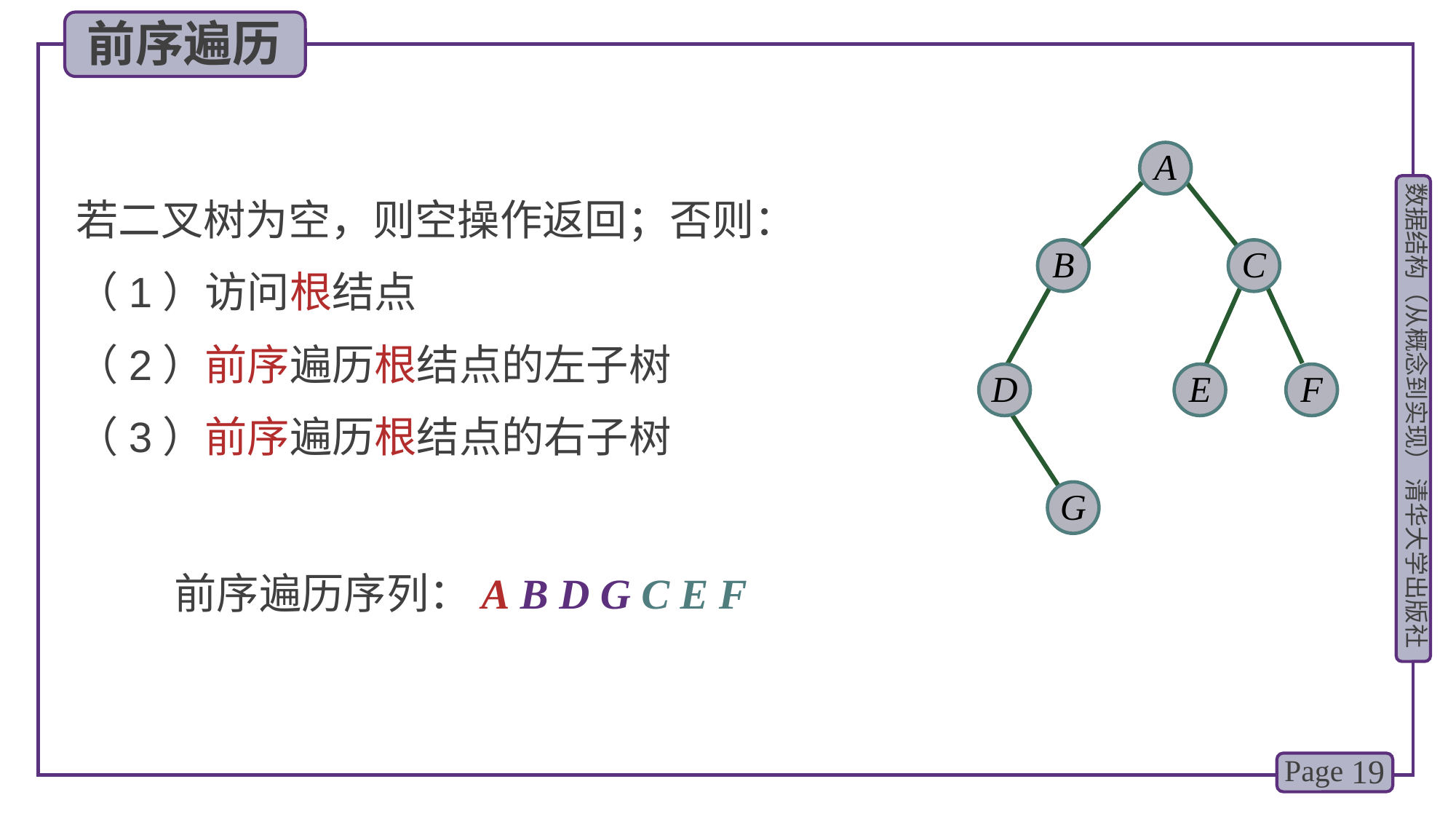

前序遍历

A

B
C

D
E
F

G
若二叉树为空，则空操作返回；否则：
（1）访问根结点
（2）前序遍历根结点的左子树
（3）前序遍历根结点的右子树
前序遍历序列：A B D G C E F